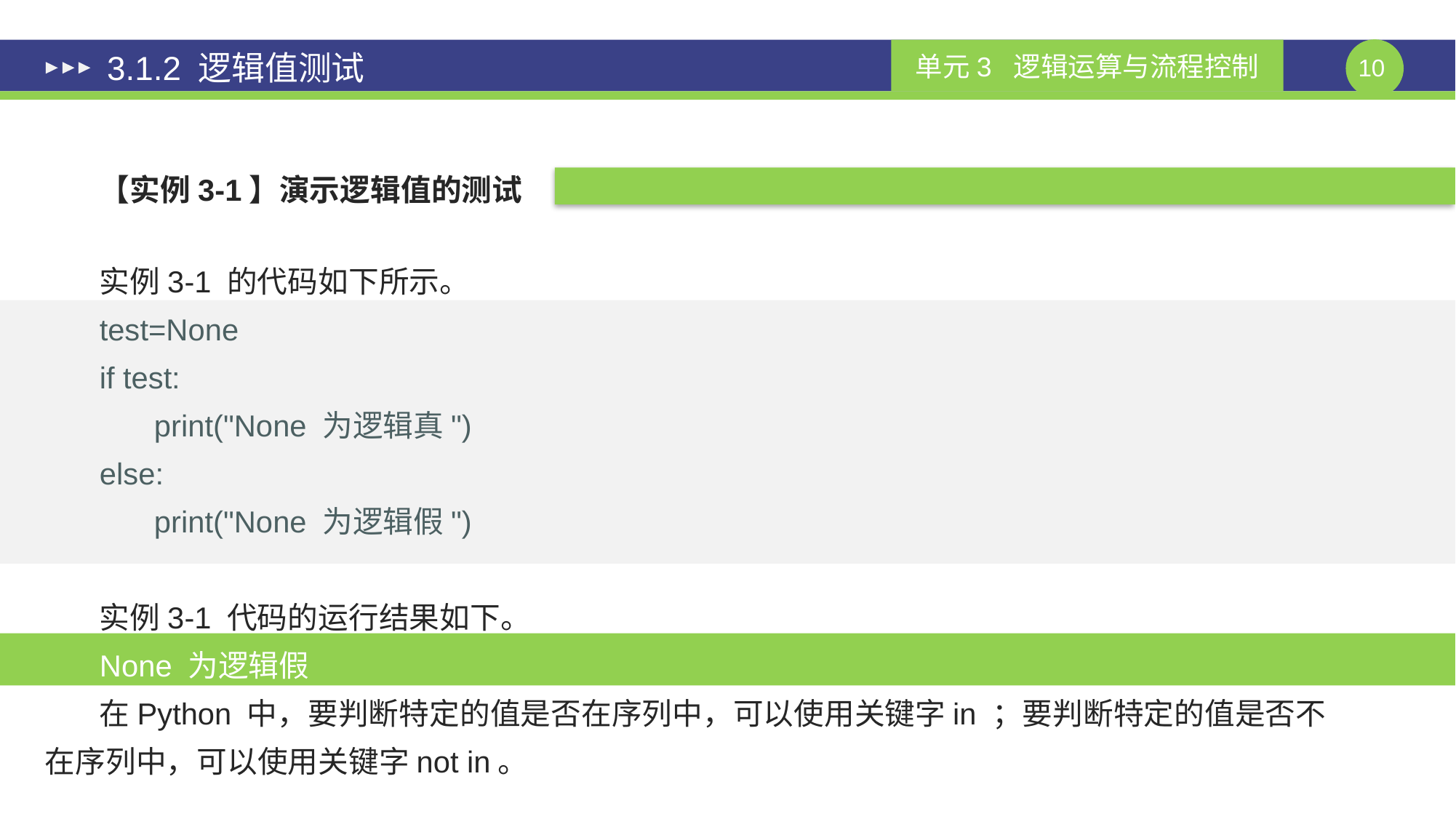

# 3.1.2 逻辑值测试
【实例3-1】演示逻辑值的测试

实例3-1 的代码如下所示。
test=None
if test:
	print("None 为逻辑真")
else:
	print("None 为逻辑假")

实例3-1 代码的运行结果如下。
None 为逻辑假
在Python 中，要判断特定的值是否在序列中，可以使用关键字in ；要判断特定的值是否不在序列中，可以使用关键字not in。